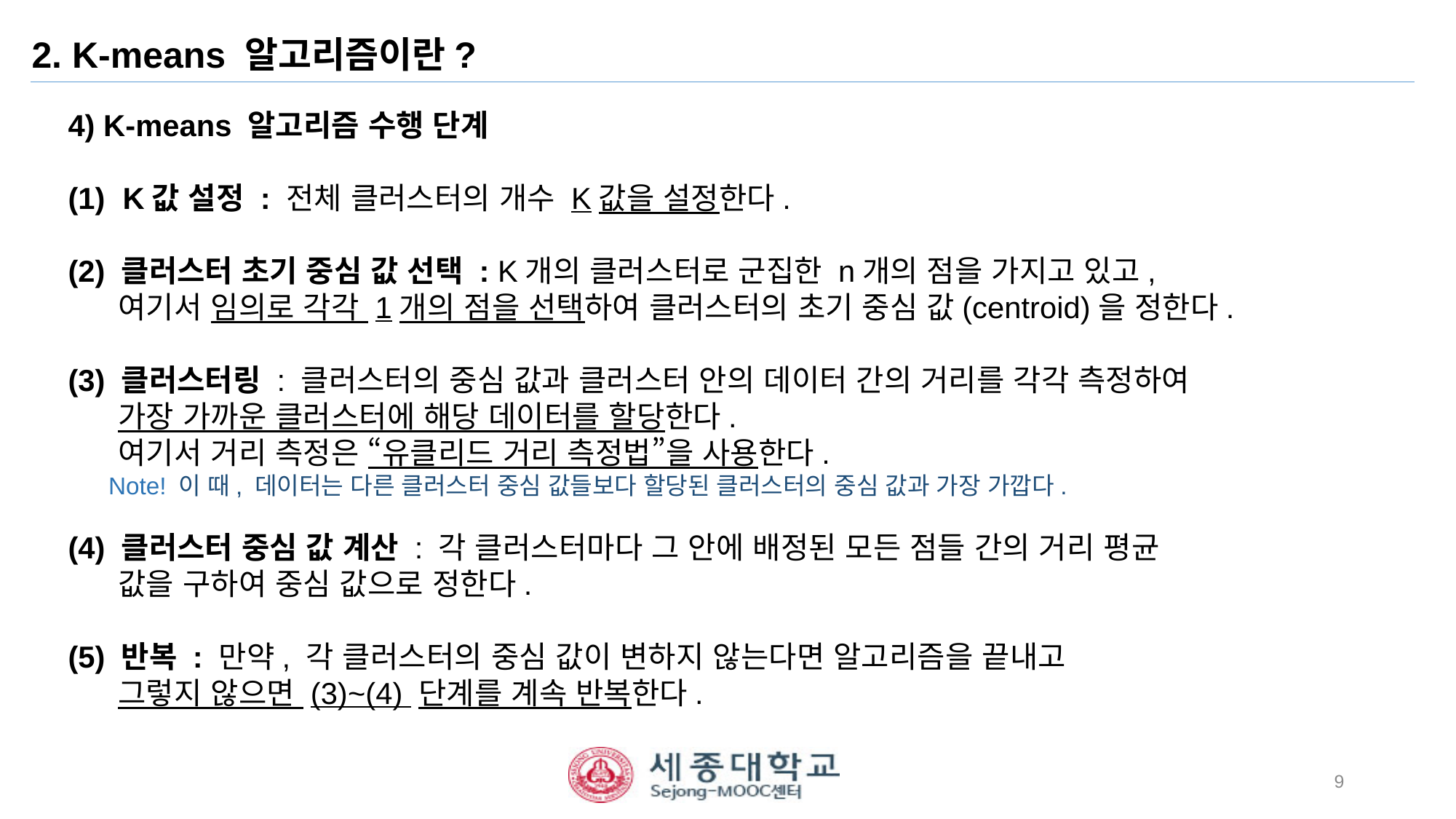

2. K-means 알고리즘이란?
4) K-means 알고리즘 수행 단계

K값 설정 : 전체 클러스터의 개수 K값을 설정한다.

(2) 클러스터 초기 중심 값 선택 : K개의 클러스터로 군집한 n개의 점을 가지고 있고,
     여기서 임의로 각각 1개의 점을 선택하여 클러스터의 초기 중심 값(centroid)을 정한다.

(3) 클러스터링 : 클러스터의 중심 값과 클러스터 안의 데이터 간의 거리를 각각 측정하여
     가장 가까운 클러스터에 해당 데이터를 할당한다.
     여기서 거리 측정은 “유클리드 거리 측정법”을 사용한다.
      Note! 이 때, 데이터는 다른 클러스터 중심 값들보다 할당된 클러스터의 중심 값과 가장 가깝다.

(4) 클러스터 중심 값 계산 : 각 클러스터마다 그 안에 배정된 모든 점들 간의 거리 평균
     값을 구하여 중심 값으로 정한다.

(5) 반복 : 만약, 각 클러스터의 중심 값이 변하지 않는다면 알고리즘을 끝내고
     그렇지 않으면 (3)~(4) 단계를 계속 반복한다.

9